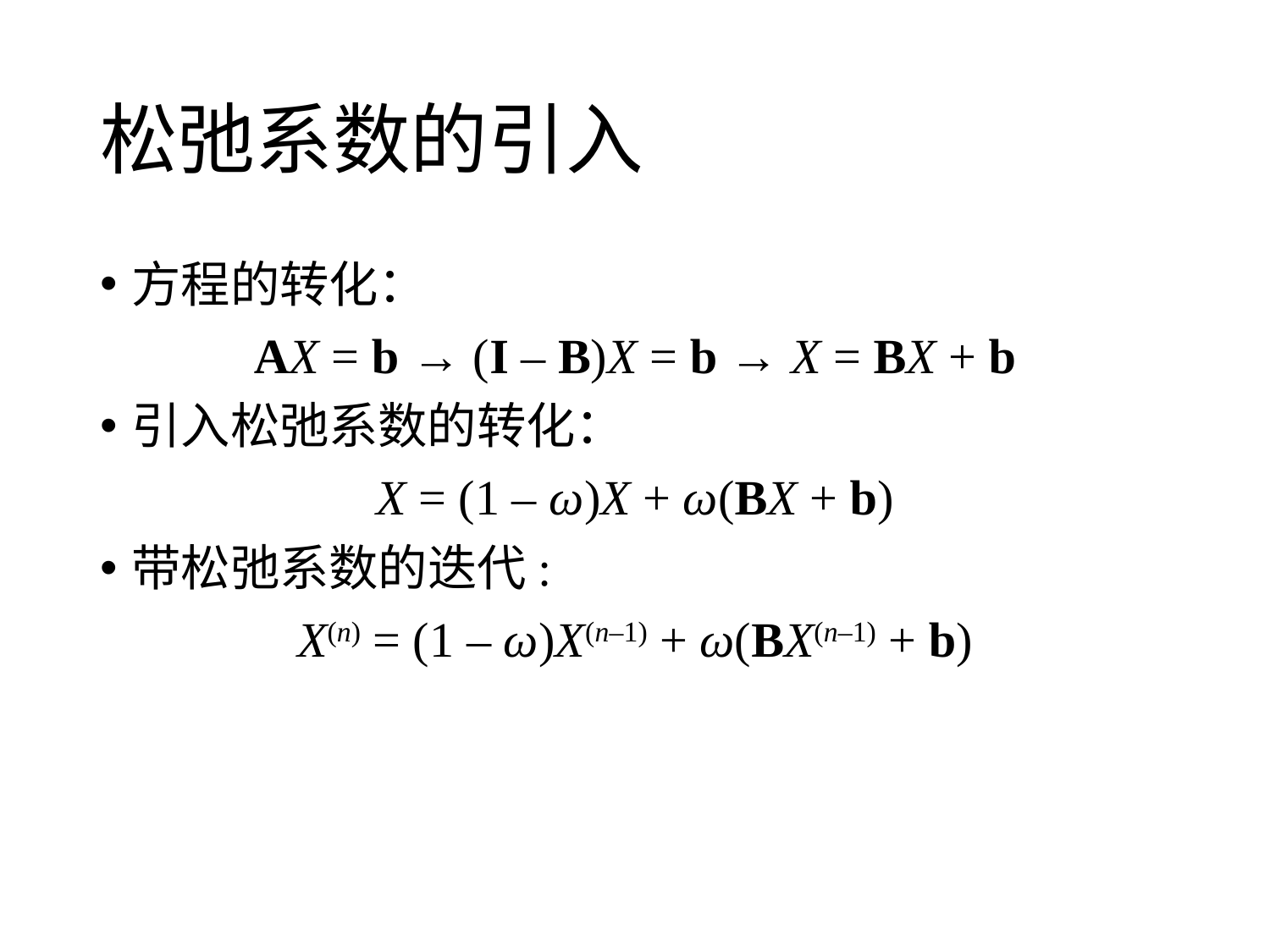

# 松弛系数的引入
方程的转化：
AX = b → (I – B)X = b → X = BX + b
引入松弛系数的转化：
X = (1 – ω)X + ω(BX + b)
带松弛系数的迭代:
X(n) = (1 – ω)X(n–1) + ω(BX(n–1) + b)